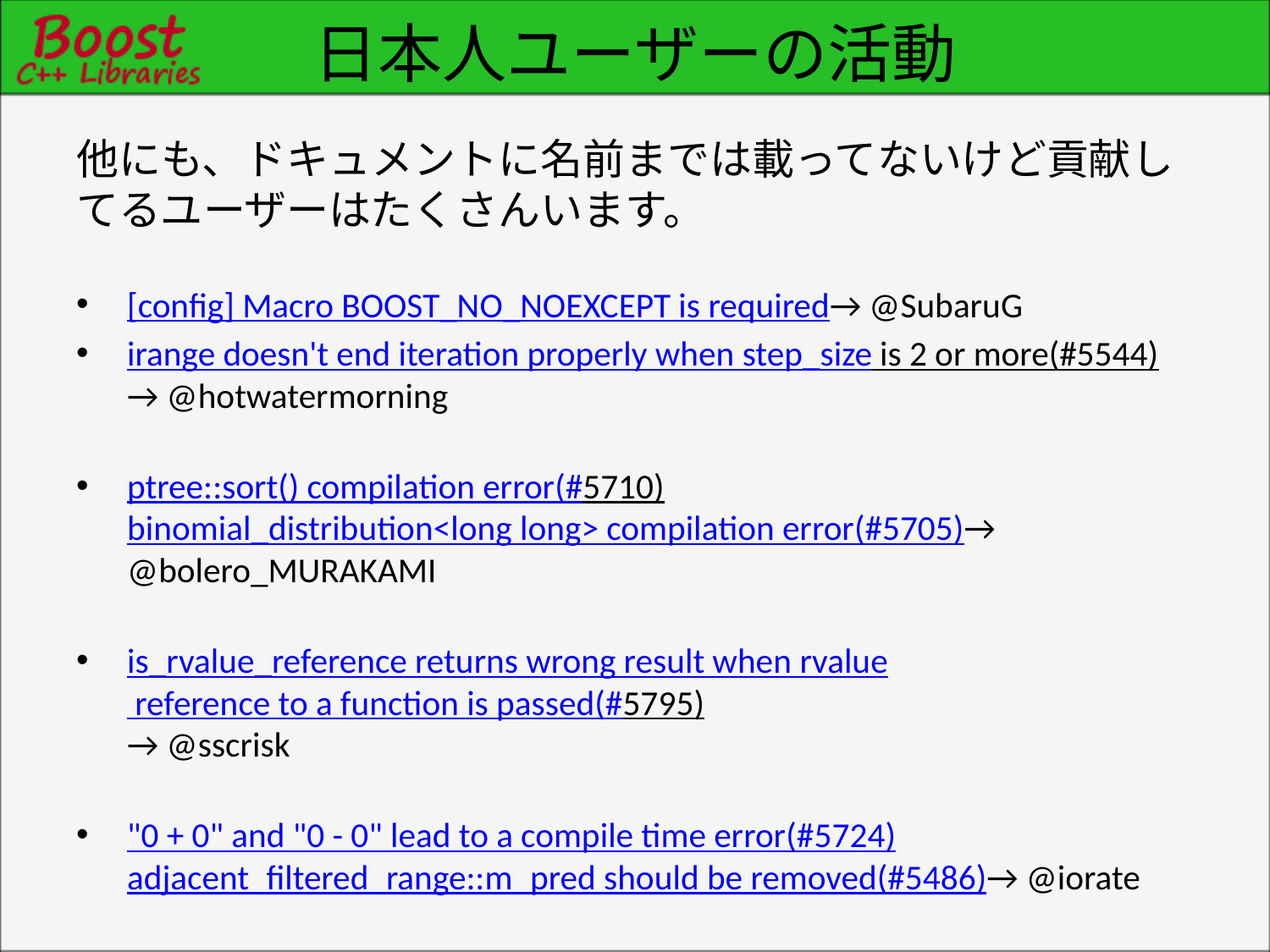

# 日本人ユーザーの活動
他にも、ドキュメントに名前までは載ってないけど貢献してるユーザーはたくさんいます。
[config] Macro BOOST_NO_NOEXCEPT is required
→ @SubaruG
irange doesn't end iteration properly when step_size is 2 or more(#5544)
→ @hotwatermorning
ptree::sort() compilation error(#5710)
binomial_distribution<long long> compilation error(#5705)
→ @bolero_MURAKAMI
is_rvalue_reference returns wrong result when rvalue reference to a function is passed(#5795)
→ @sscrisk
"0 + 0" and "0 - 0" lead to a compile time error(#5724)
adjacent_filtered_range::m_pred should be removed(#5486)
→ @iorate